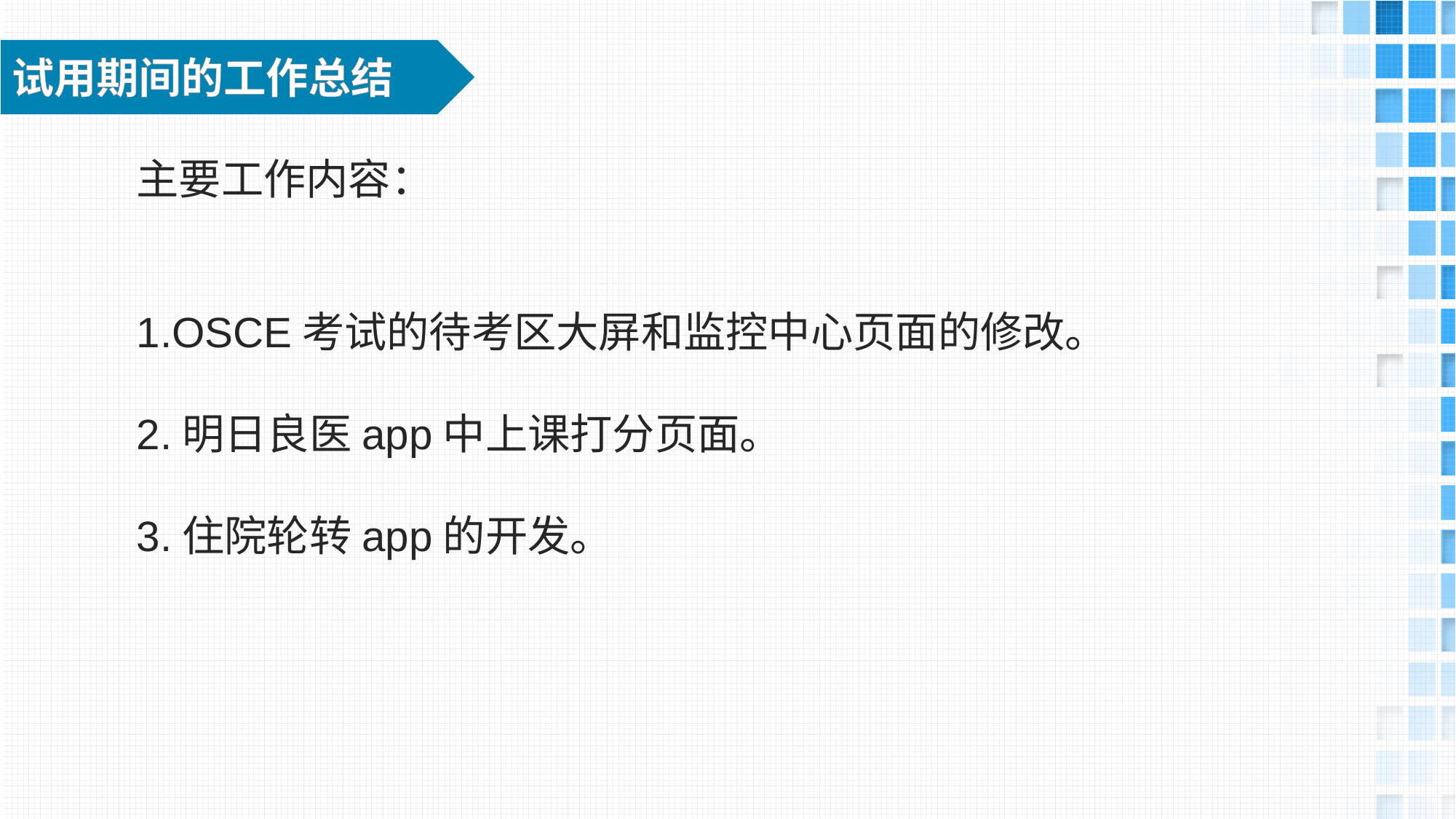

试用期间的工作总结
主要工作内容：

1.OSCE考试的待考区大屏和监控中心页面的修改。

2.明日良医app中上课打分页面。

3.住院轮转app的开发。